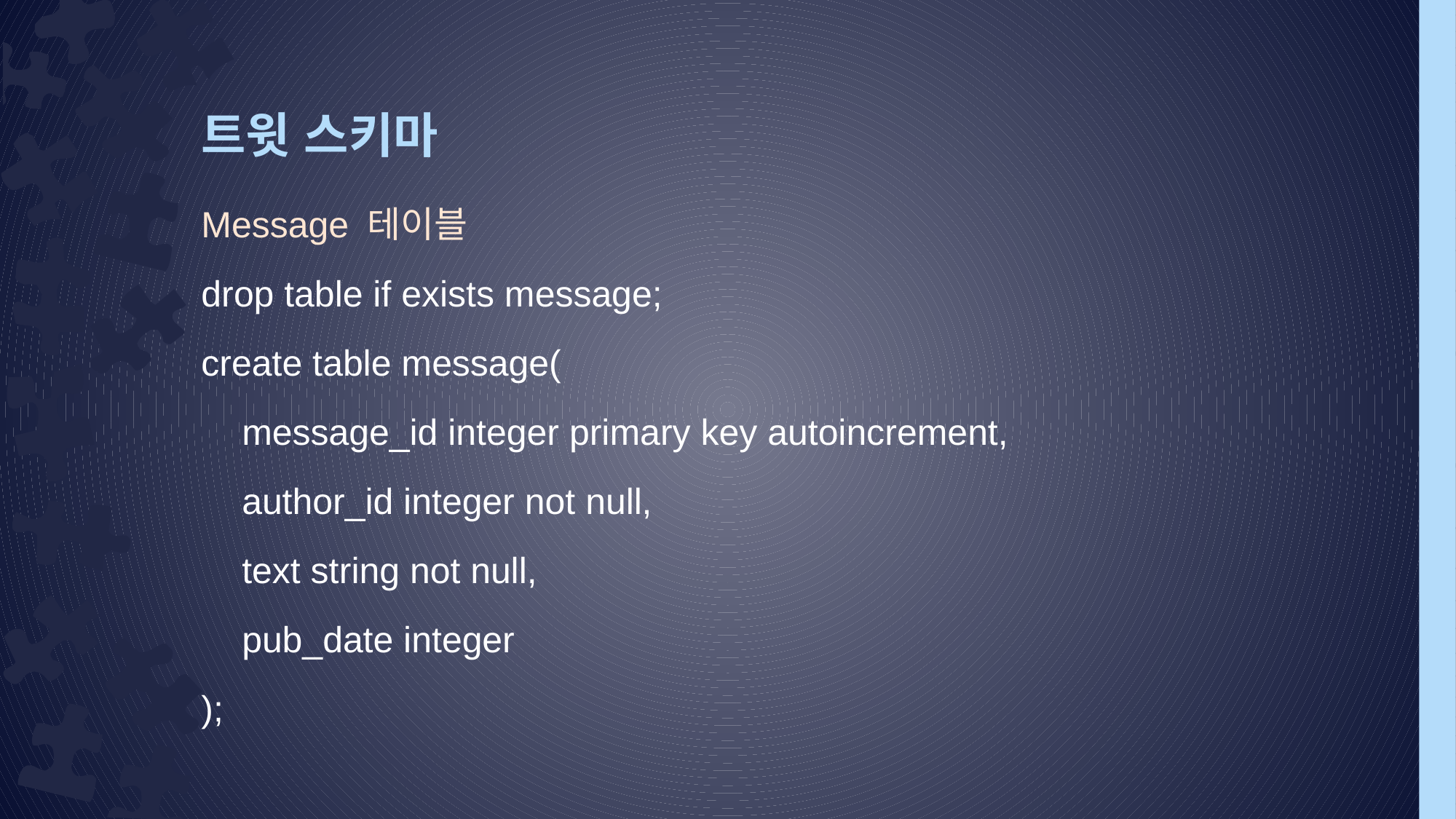

# 트윗 스키마
Message 테이블
drop table if exists message;
create table message(
    message_id integer primary key autoincrement,
    author_id integer not null,
    text string not null,
    pub_date integer
);